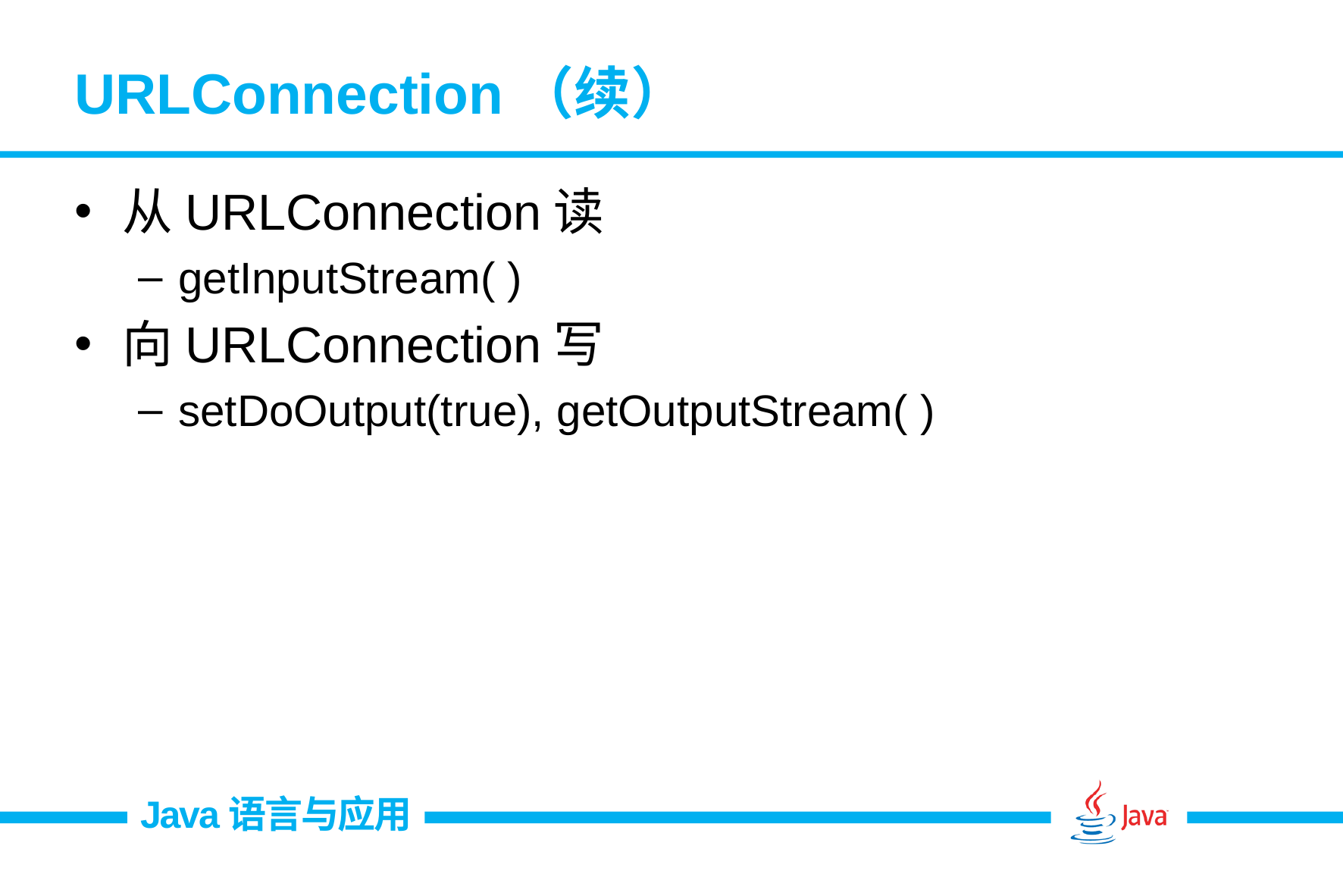

# URLConnection（续）
从URLConnection读
getInputStream( )
向URLConnection写
setDoOutput(true), getOutputStream( )